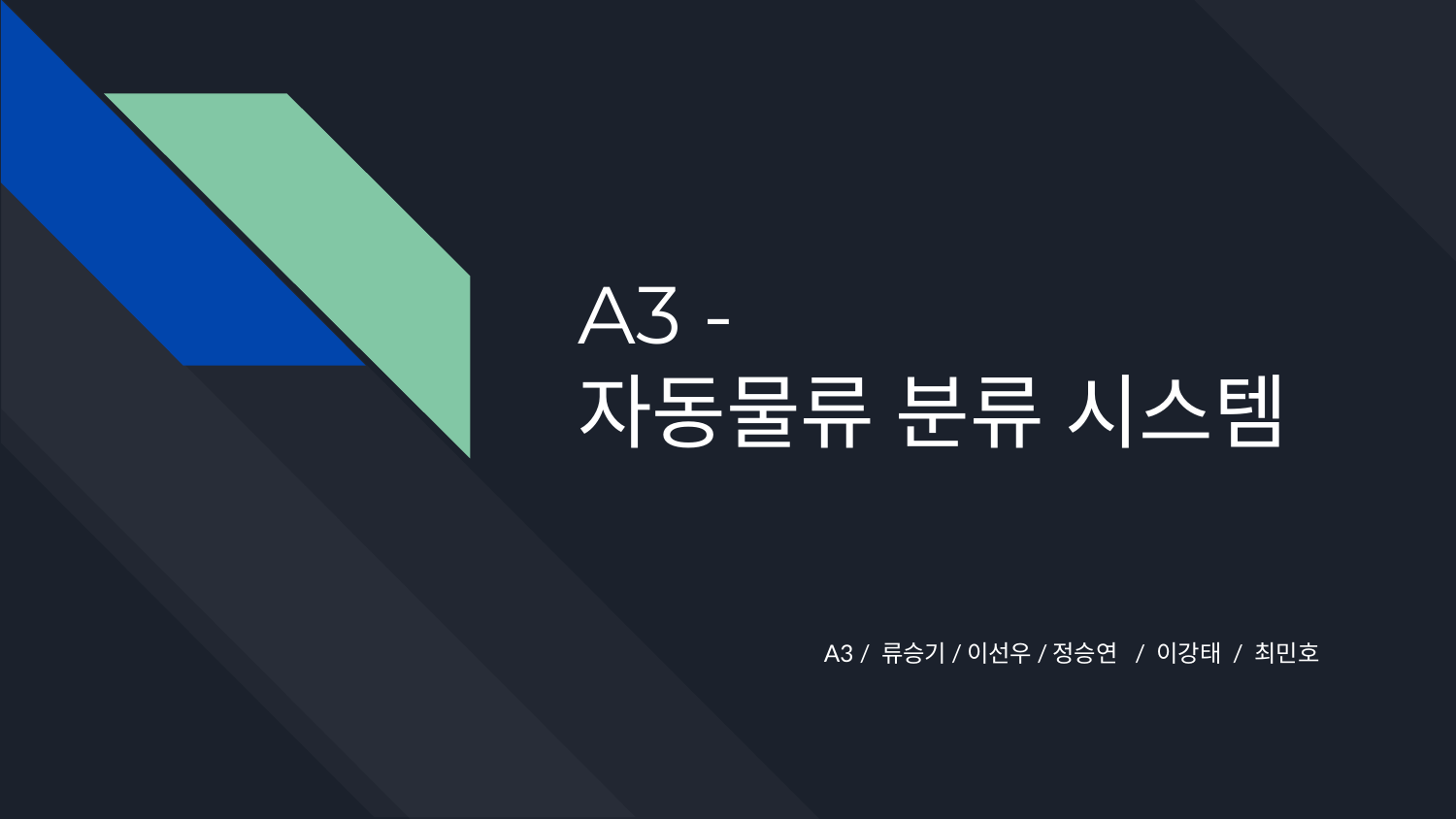

# A3 -
자동물류 분류 시스템
A3 / 류승기/이선우/정승연  / 이강태 / 최민호